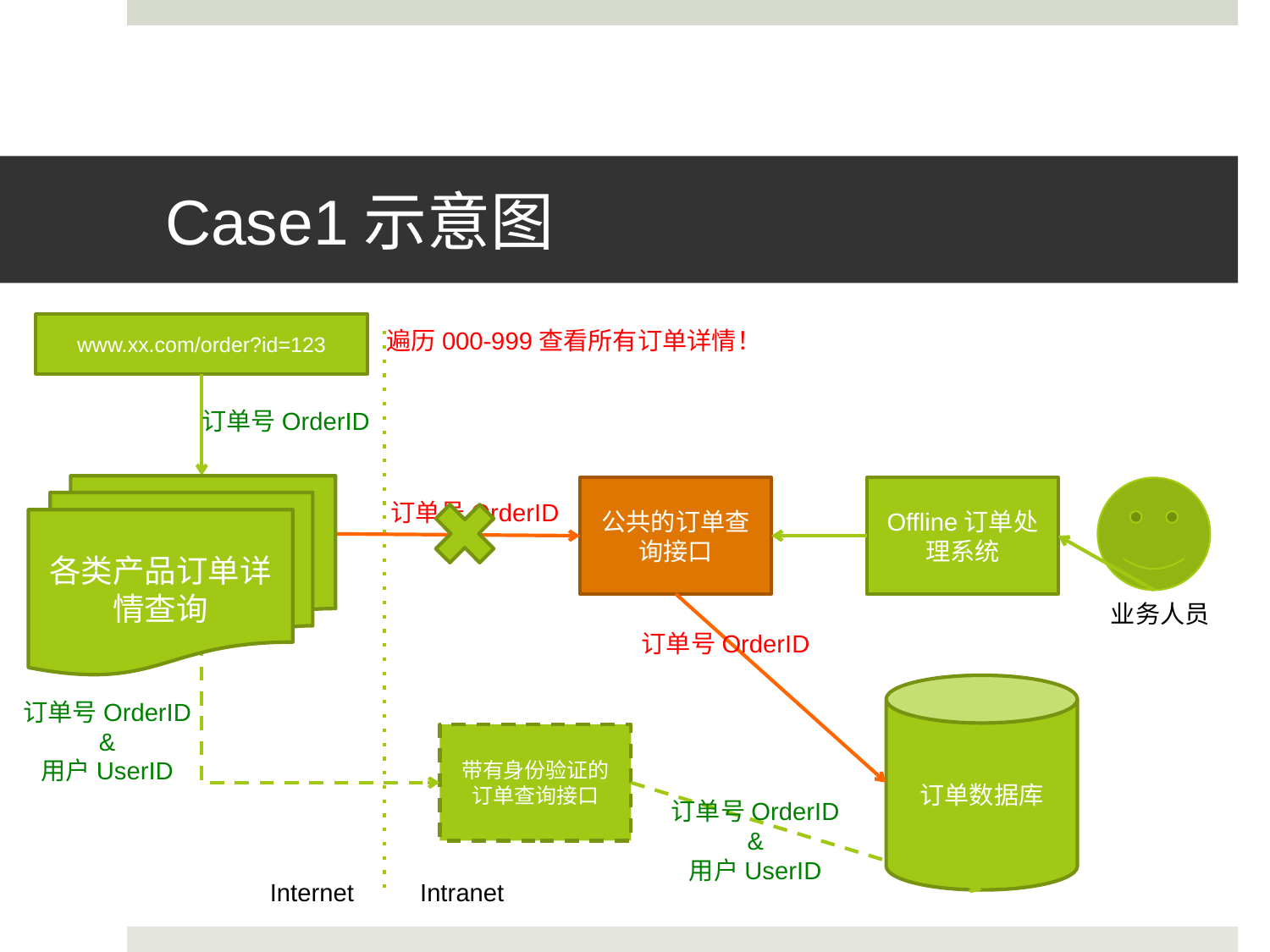

# Case1示意图
www.xx.com/order?id=123
遍历000-999查看所有订单详情！
订单号OrderID
各类产品订单详情查询
公共的订单查询接口
Offline订单处理系统

订单号OrderID

业务人员
订单号OrderID
订单数据库
订单号OrderID
&
用户UserID
带有身份验证的订单查询接口
订单号OrderID
&
用户UserID
Internet
Intranet